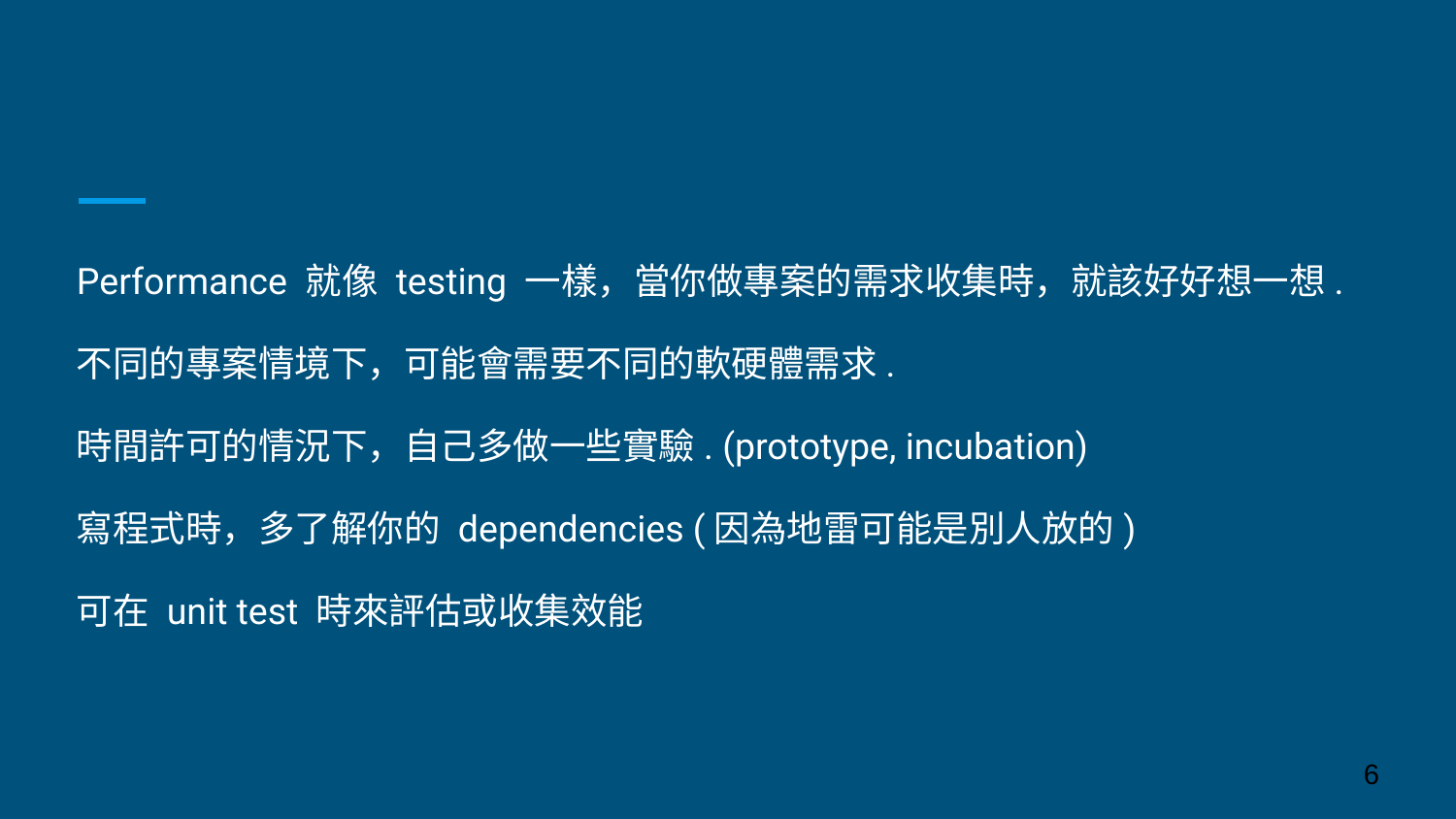

#
Performance 就像 testing 一樣，當你做專案的需求收集時，就該好好想一想.
不同的專案情境下，可能會需要不同的軟硬體需求.
時間許可的情況下，自己多做一些實驗. (prototype, incubation)
寫程式時，多了解你的 dependencies (因為地雷可能是別人放的)
可在 unit test 時來評估或收集效能
6